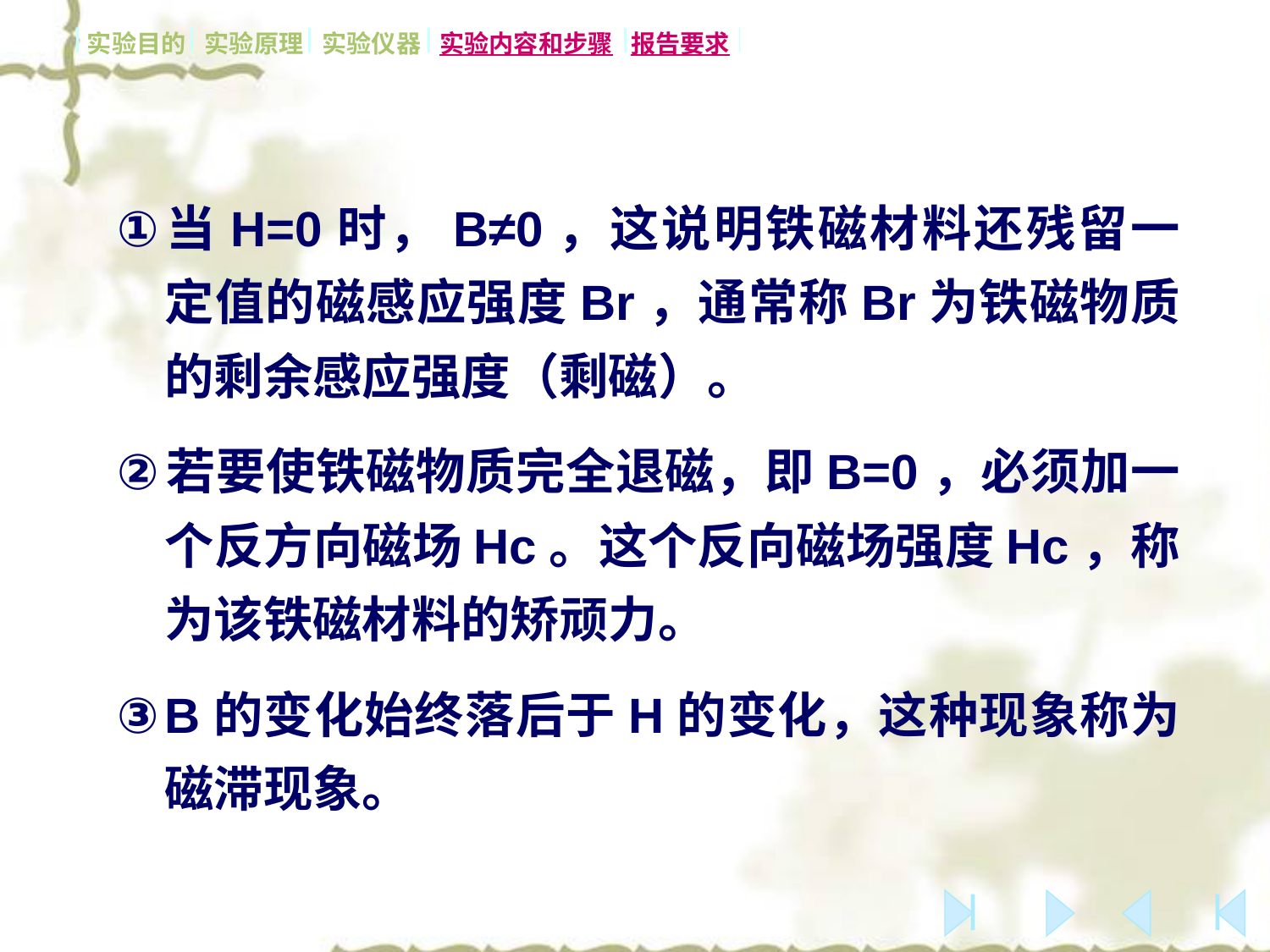

当H=0时，B≠0，这说明铁磁材料还残留一定值的磁感应强度Br，通常称Br为铁磁物质的剩余感应强度（剩磁）。
若要使铁磁物质完全退磁，即B=0，必须加一个反方向磁场Hc。这个反向磁场强度Hc，称为该铁磁材料的矫顽力。
B的变化始终落后于H的变化，这种现象称为磁滞现象。